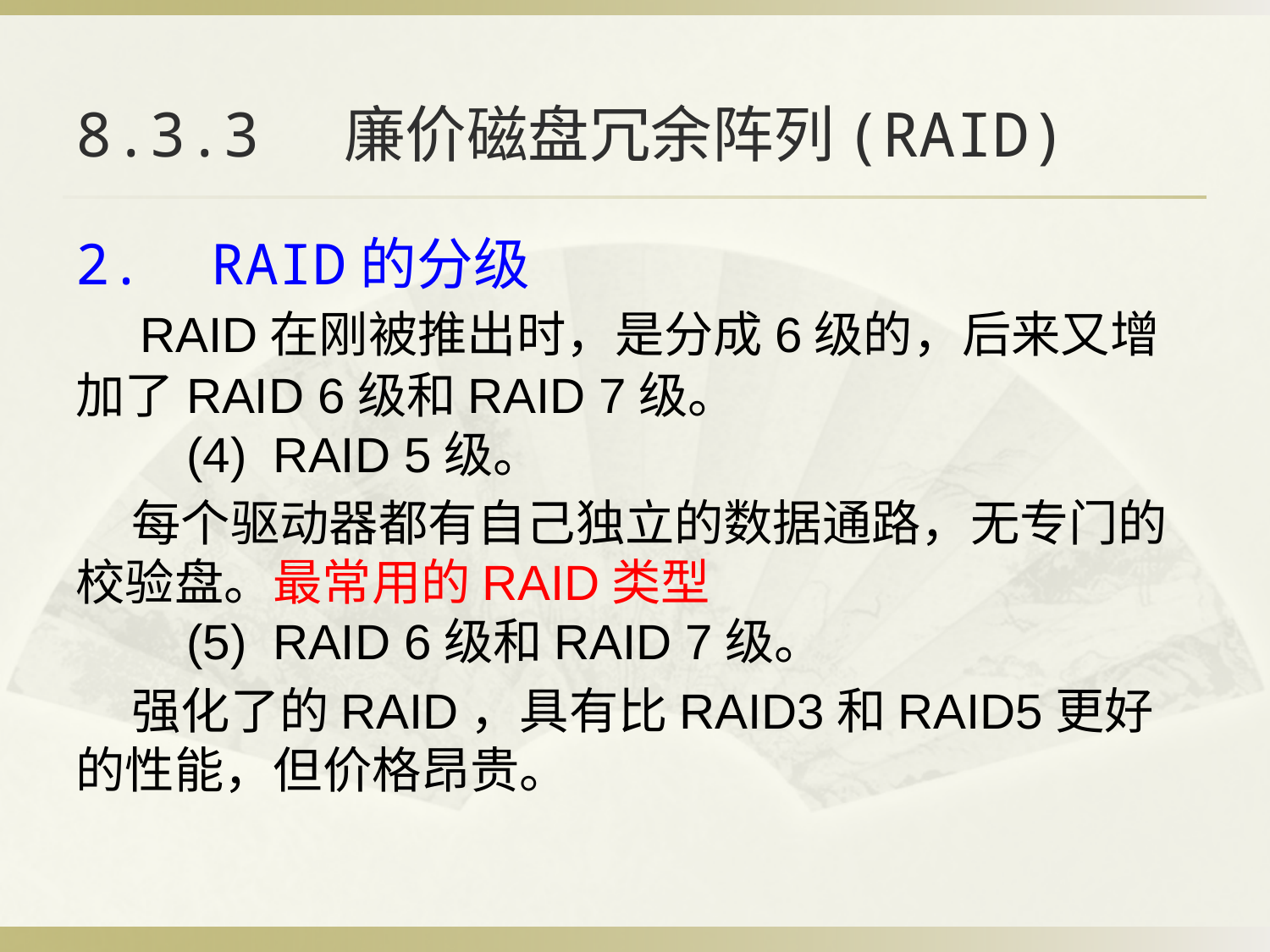

# 8.3.3  廉价磁盘冗余阵列(RAID)
2.  RAID的分级
    RAID在刚被推出时，是分成6级的，后来又增加了RAID 6级和RAID 7级。　　
　　(4)  RAID 5级。
    每个驱动器都有自己独立的数据通路，无专门的校验盘。最常用的RAID类型
　　(5)  RAID 6级和RAID 7级。
    强化了的RAID，具有比RAID3和RAID5更好的性能，但价格昂贵。